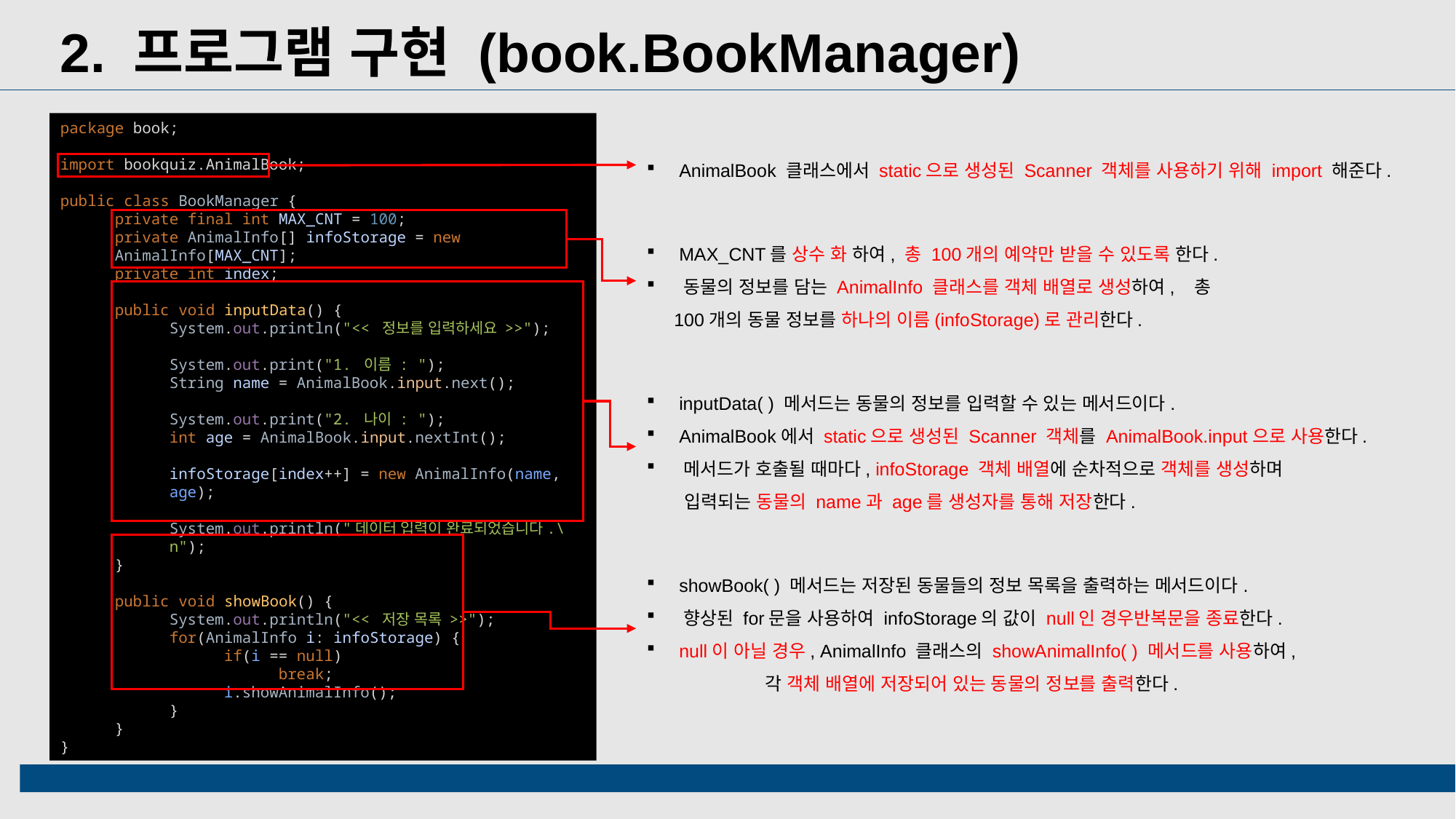

2. 프로그램 구현 (book.BookManager)
package book;

import bookquiz.AnimalBook;

public class BookManager {
private final int MAX_CNT = 100;
private AnimalInfo[] infoStorage = new AnimalInfo[MAX_CNT];
private int index;

public void inputData() {
System.out.println("<< 정보를 입력하세요 >>");

System.out.print("1. 이름 : ");
String name = AnimalBook.input.next();

System.out.print("2. 나이 : ");
int age = AnimalBook.input.nextInt();

infoStorage[index++] = new AnimalInfo(name, age);

System.out.println("데이터 입력이 완료되었습니다.\n");
}

public void showBook() {
System.out.println("<< 저장 목록 >>");
for(AnimalInfo i: infoStorage) {
if(i == null)
break;
i.showAnimalInfo();
}
}
}
 AnimalBook 클래스에서 static으로 생성된 Scanner 객체를 사용하기 위해 import 해준다.

 MAX_CNT를 상수 화 하여, 총 100개의 예약만 받을 수 있도록 한다.
 동물의 정보를 담는 AnimalInfo 클래스를 객체 배열로 생성하여,   총 100개의 동물 정보를 하나의 이름(infoStorage)로 관리한다.

 inputData( ) 메서드는 동물의 정보를 입력할 수 있는 메서드이다.
 AnimalBook에서 static으로 생성된 Scanner 객체를 AnimalBook.input으로 사용한다.
 메서드가 호출될 때마다, infoStorage 객체 배열에 순차적으로 객체를 생성하며                   입력되는 동물의 name과 age를 생성자를 통해 저장한다.

 showBook( ) 메서드는 저장된 동물들의 정보 목록을 출력하는 메서드이다.
 향상된 for문을 사용하여 infoStorage의 값이 null인 경우반복문을 종료한다.
 null이 아닐 경우, AnimalInfo 클래스의 showAnimalInfo( ) 메서드를 사용하여,                       각 객체 배열에 저장되어 있는 동물의 정보를 출력한다.